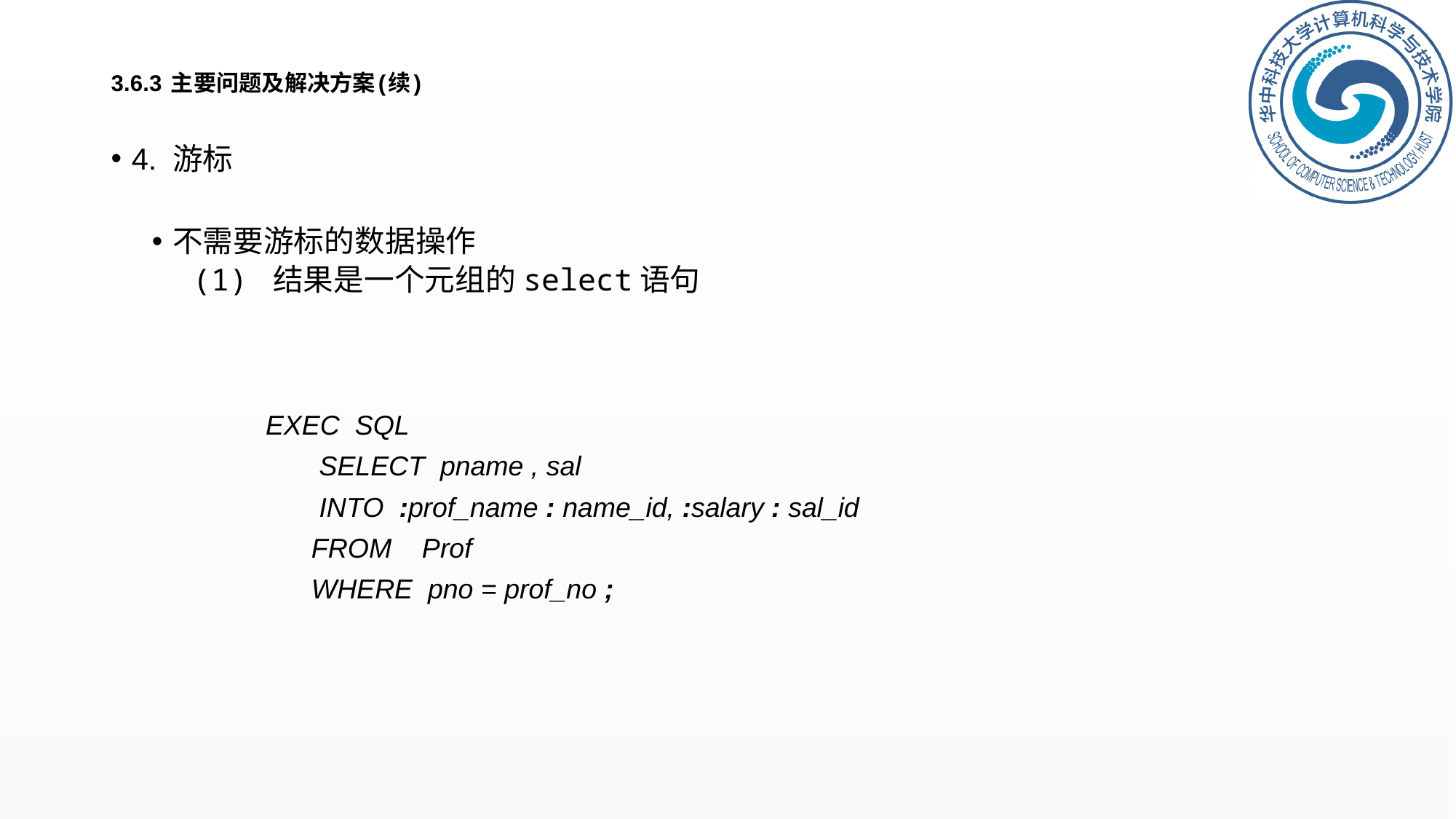

# 3.6.3 主要问题及解决方案(续)
4. 游标

不需要游标的数据操作
(1) 结果是一个元组的select语句

EXEC  SQL
       SELECT  pname , sal
       INTO  :prof_name : name_id, :salary : sal_id
      FROM    Prof
      WHERE  pno = prof_no ;